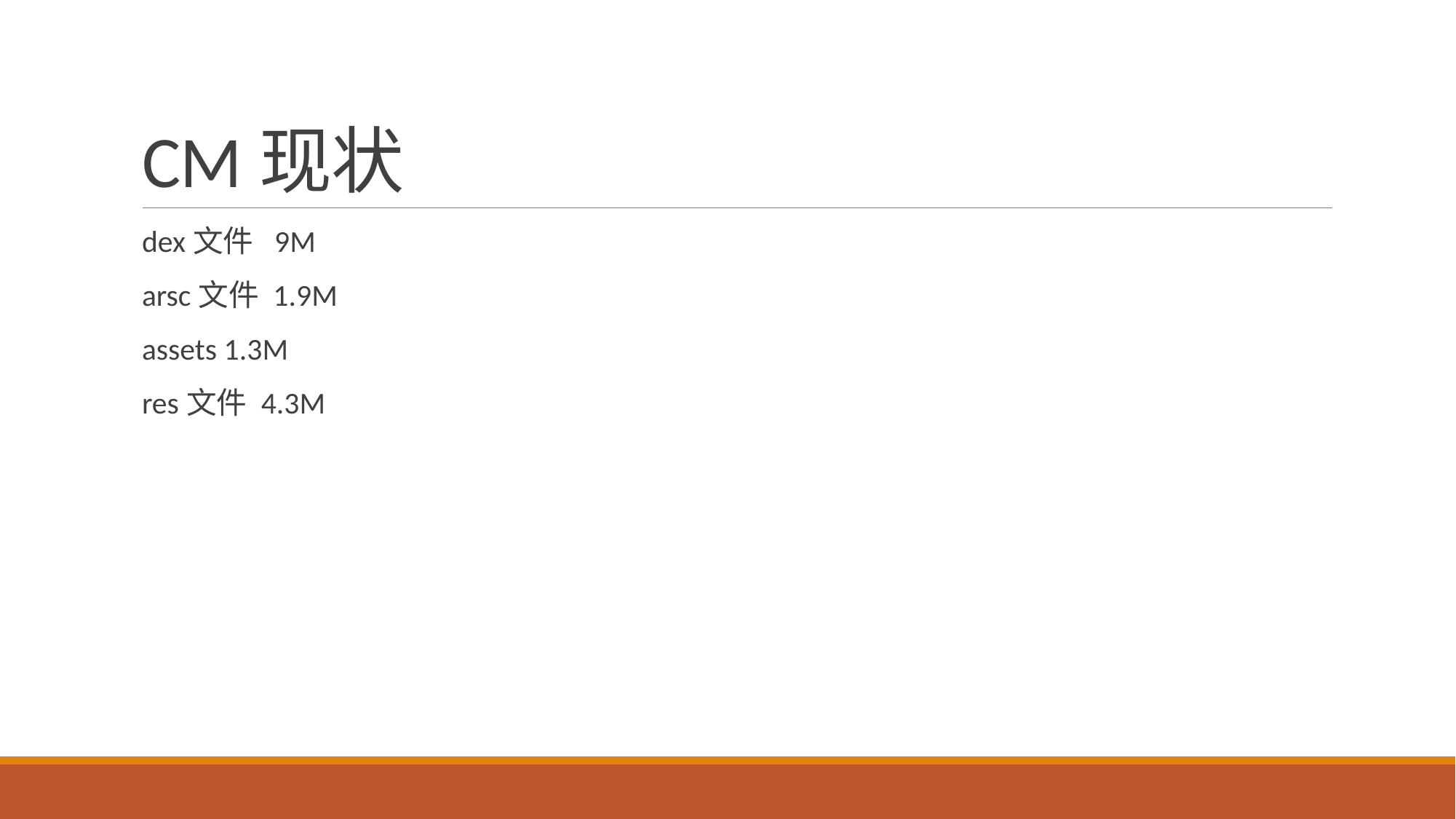

# CM现状
dex文件  9M
arsc文件 1.9M
assets 1.3M
res文件 4.3M